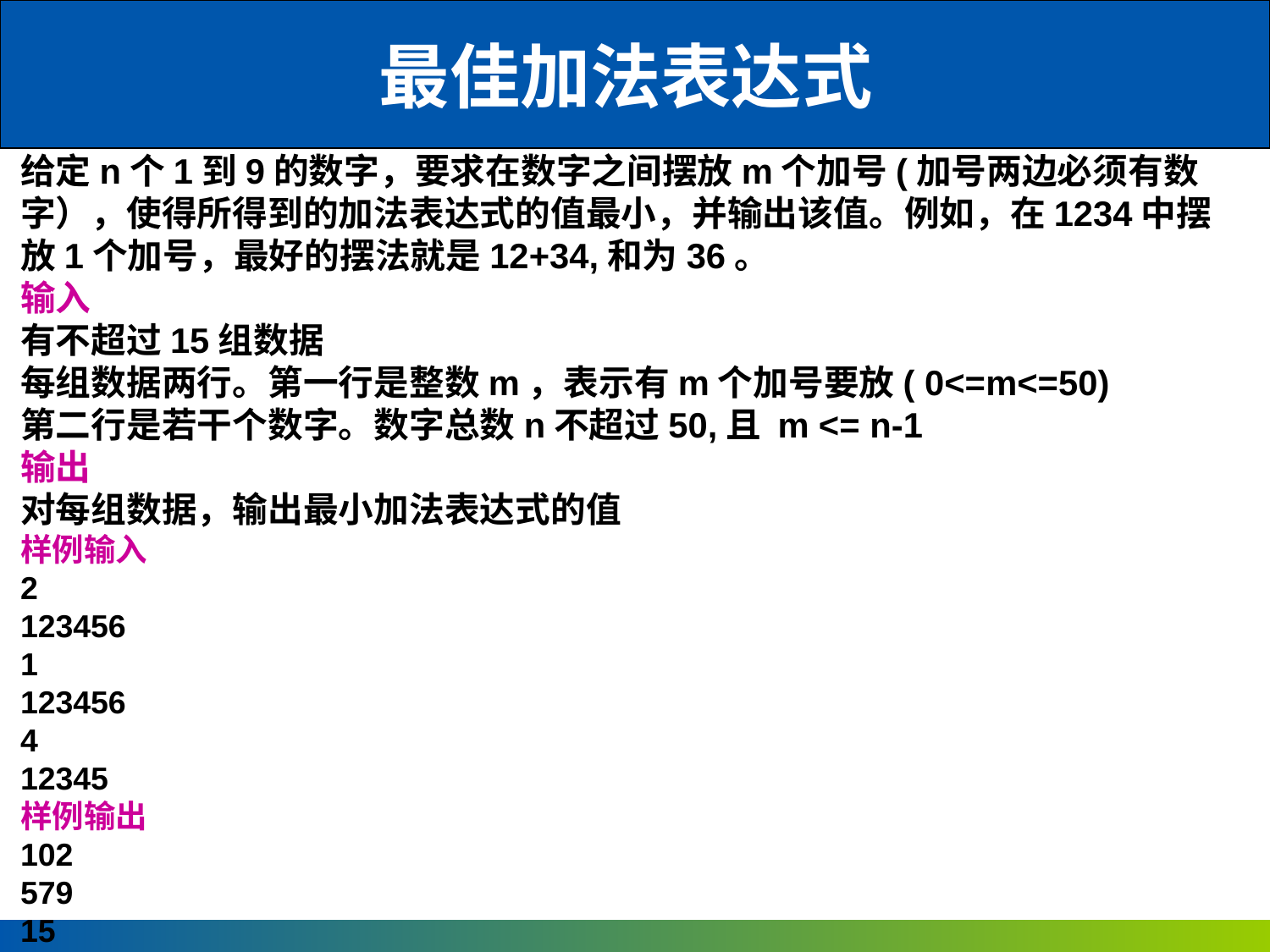

最佳加法表达式
给定n个1到9的数字，要求在数字之间摆放m个加号(加号两边必须有数字），使得所得到的加法表达式的值最小，并输出该值。例如，在1234中摆放1个加号，最好的摆法就是12+34,和为36。
输入
有不超过15组数据
每组数据两行。第一行是整数m，表示有m个加号要放( 0<=m<=50)
第二行是若干个数字。数字总数n不超过50,且 m <= n-1
输出
对每组数据，输出最小加法表达式的值
样例输入
2
123456
1
123456
4
12345
样例输出
102
579
15